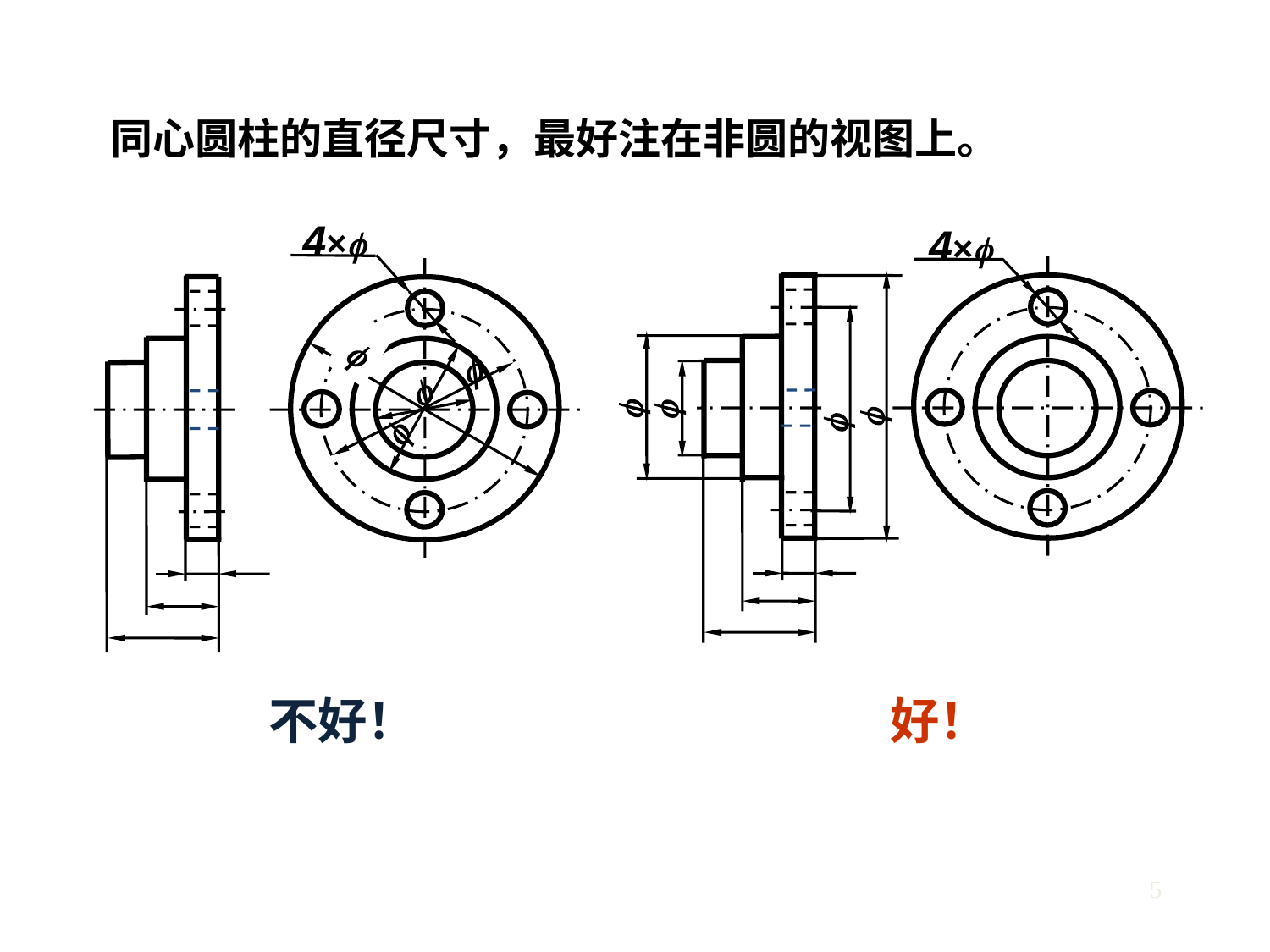

同心圆柱的直径尺寸，最好注在非圆的视图上。
4×φ

φ

φ

φ

φ

4×φ

φ
φ

φ

φ

好！
不好！
5